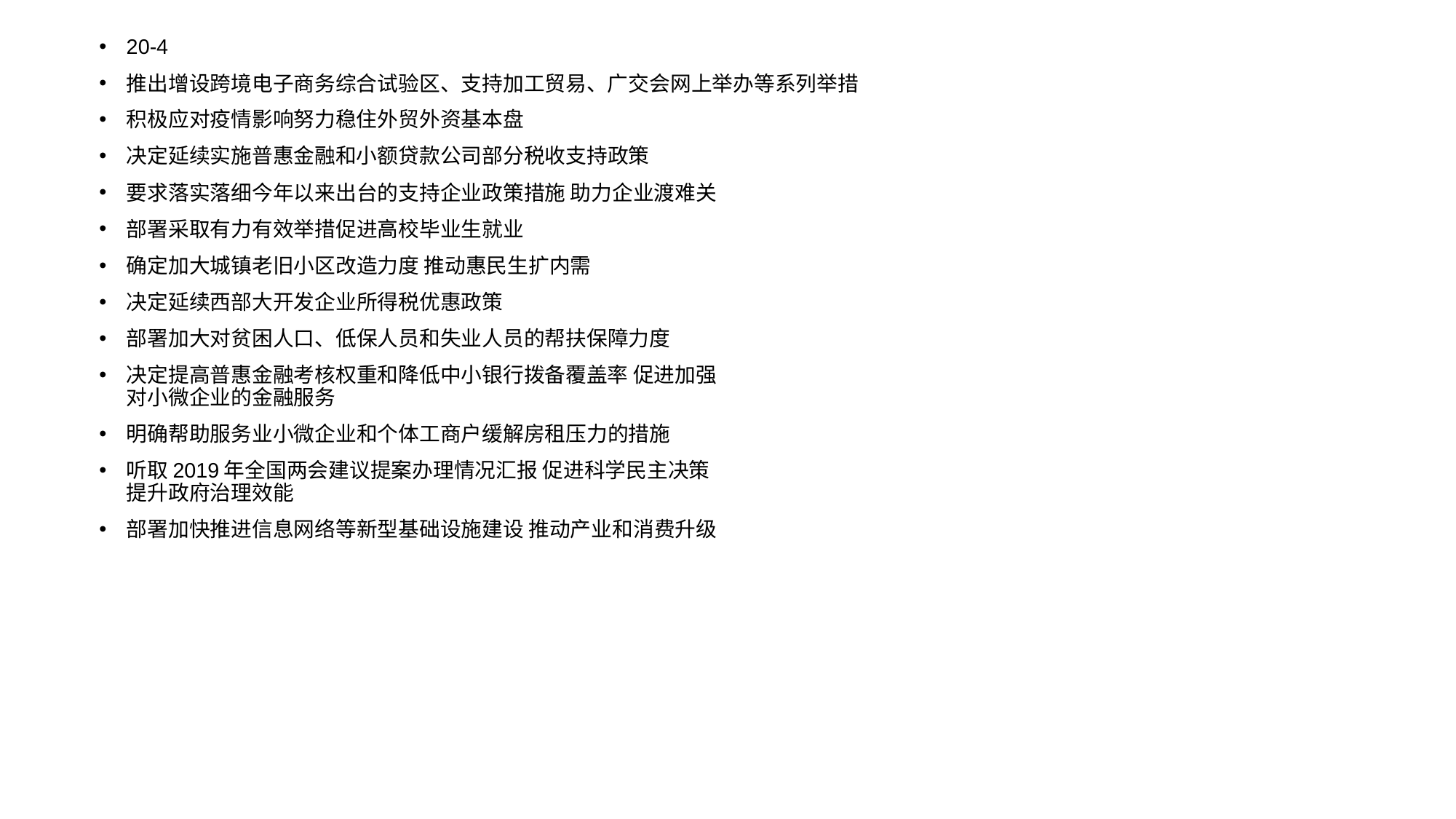

20-4
推出增设跨境电子商务综合试验区、支持加工贸易、广交会网上举办等系列举措
积极应对疫情影响努力稳住外贸外资基本盘
决定延续实施普惠金融和小额贷款公司部分税收支持政策
要求落实落细今年以来出台的支持企业政策措施 助力企业渡难关
部署采取有力有效举措促进高校毕业生就业
确定加大城镇老旧小区改造力度 推动惠民生扩内需
决定延续西部大开发企业所得税优惠政策
部署加大对贫困人口、低保人员和失业人员的帮扶保障力度
决定提高普惠金融考核权重和降低中小银行拨备覆盖率 促进加强
对小微企业的金融服务
明确帮助服务业小微企业和个体工商户缓解房租压力的措施
听取2019年全国两会建议提案办理情况汇报 促进科学民主决策
提升政府治理效能
部署加快推进信息网络等新型基础设施建设 推动产业和消费升级